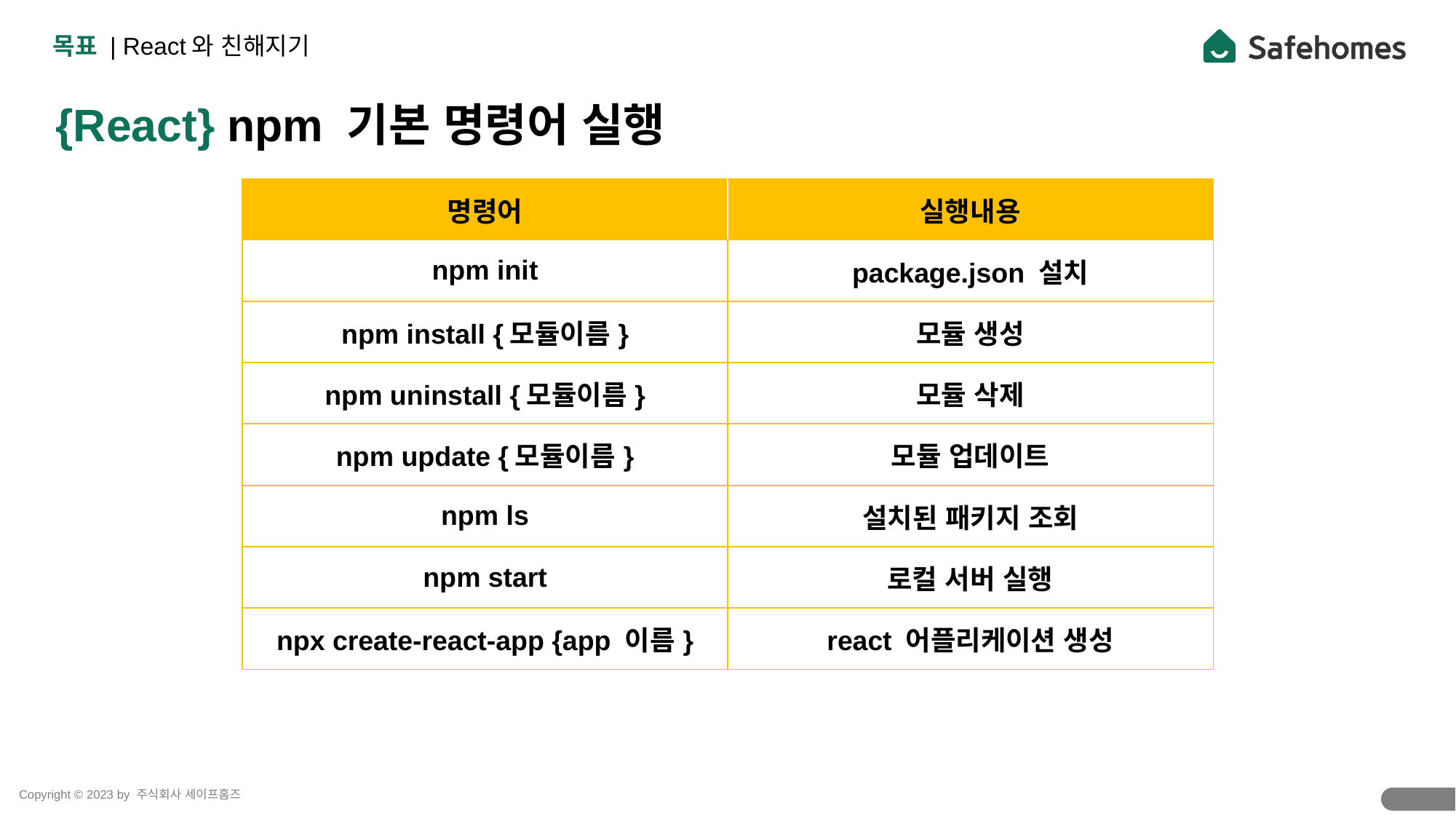

{React} npm 기본 명령어 실행
| 명령어 | 실행내용 |
| --- | --- |
| npm init | package.json 설치 |
| npm install {모듈이름} | 모듈 생성 |
| npm uninstall {모듈이름} | 모듈 삭제 |
| npm update {모듈이름} | 모듈 업데이트 |
| npm ls | 설치된 패키지 조회 |
| npm start | 로컬 서버 실행 |
| npx create-react-app {app 이름} | react 어플리케이션 생성 |